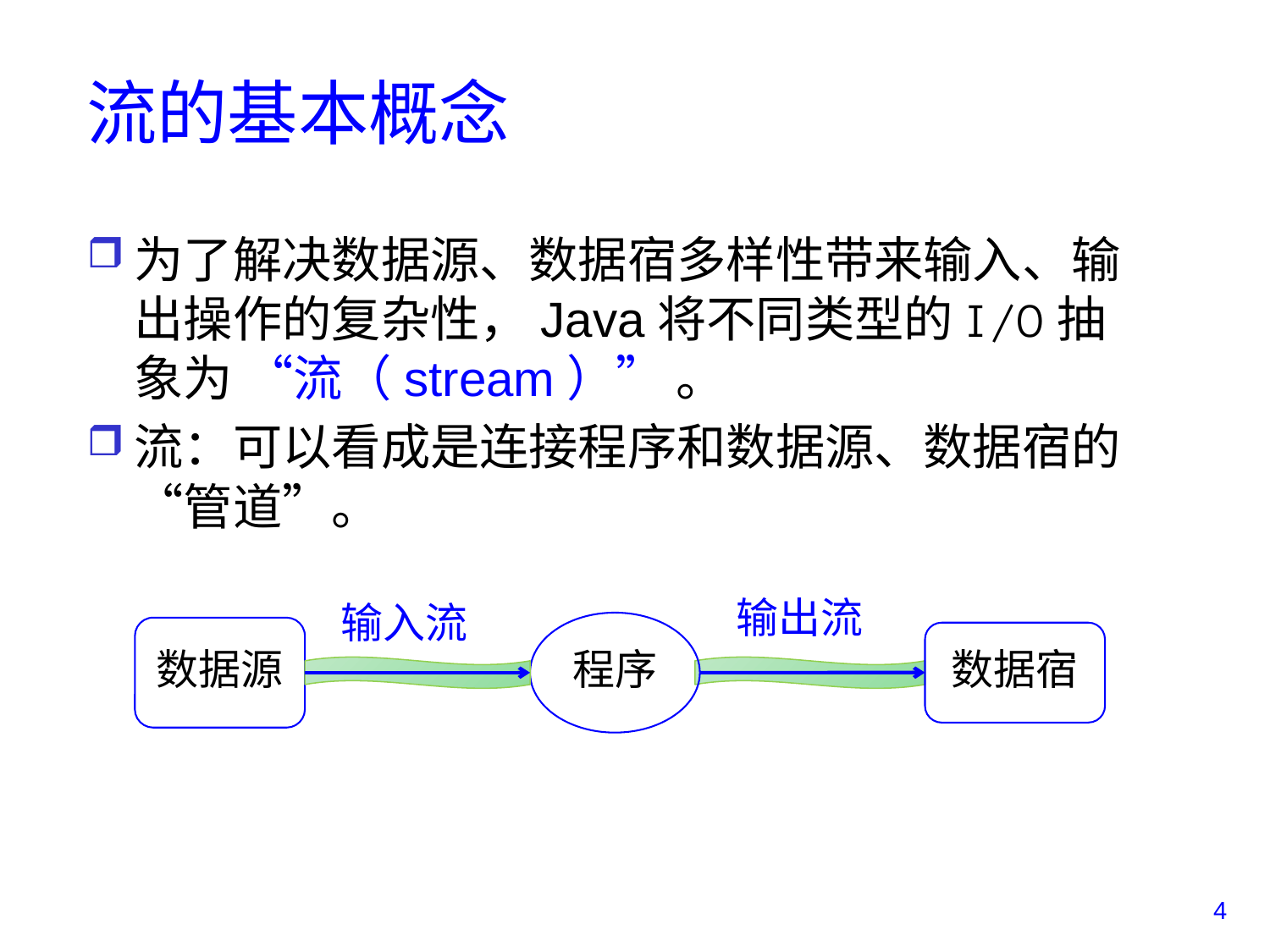

# 流的基本概念
为了解决数据源、数据宿多样性带来输入、输出操作的复杂性，Java将不同类型的I/O抽象为 “流（stream）” 。
流：可以看成是连接程序和数据源、数据宿的“管道”。

输出流
输入流
程序
数据源
数据宿

4